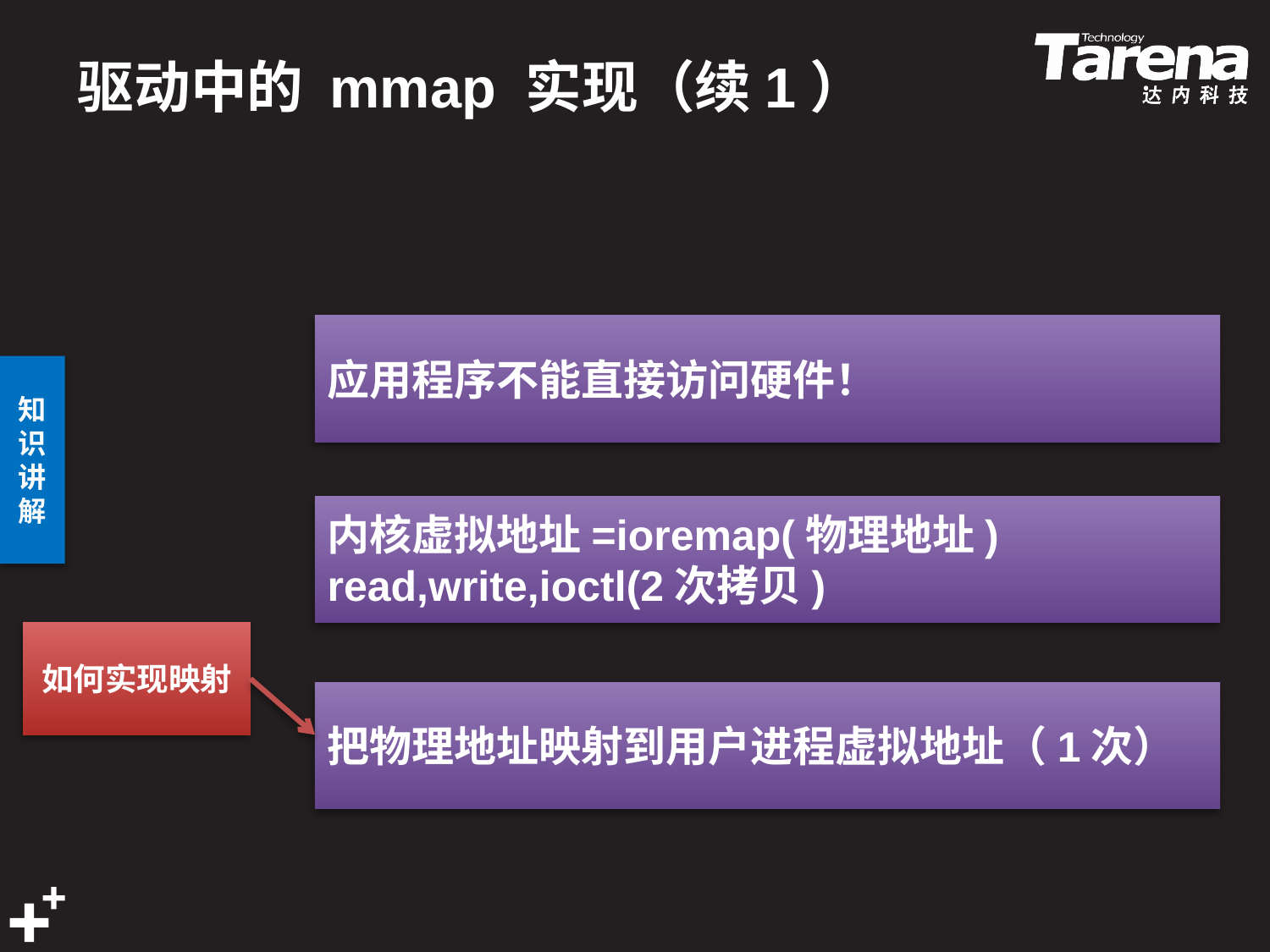

# 驱动中的 mmap 实现（续1）

应用程序不能直接访问硬件！
内核虚拟地址=ioremap(物理地址)
read,write,ioctl(2次拷贝)
如何实现映射
把物理地址映射到用户进程虚拟地址（1次）